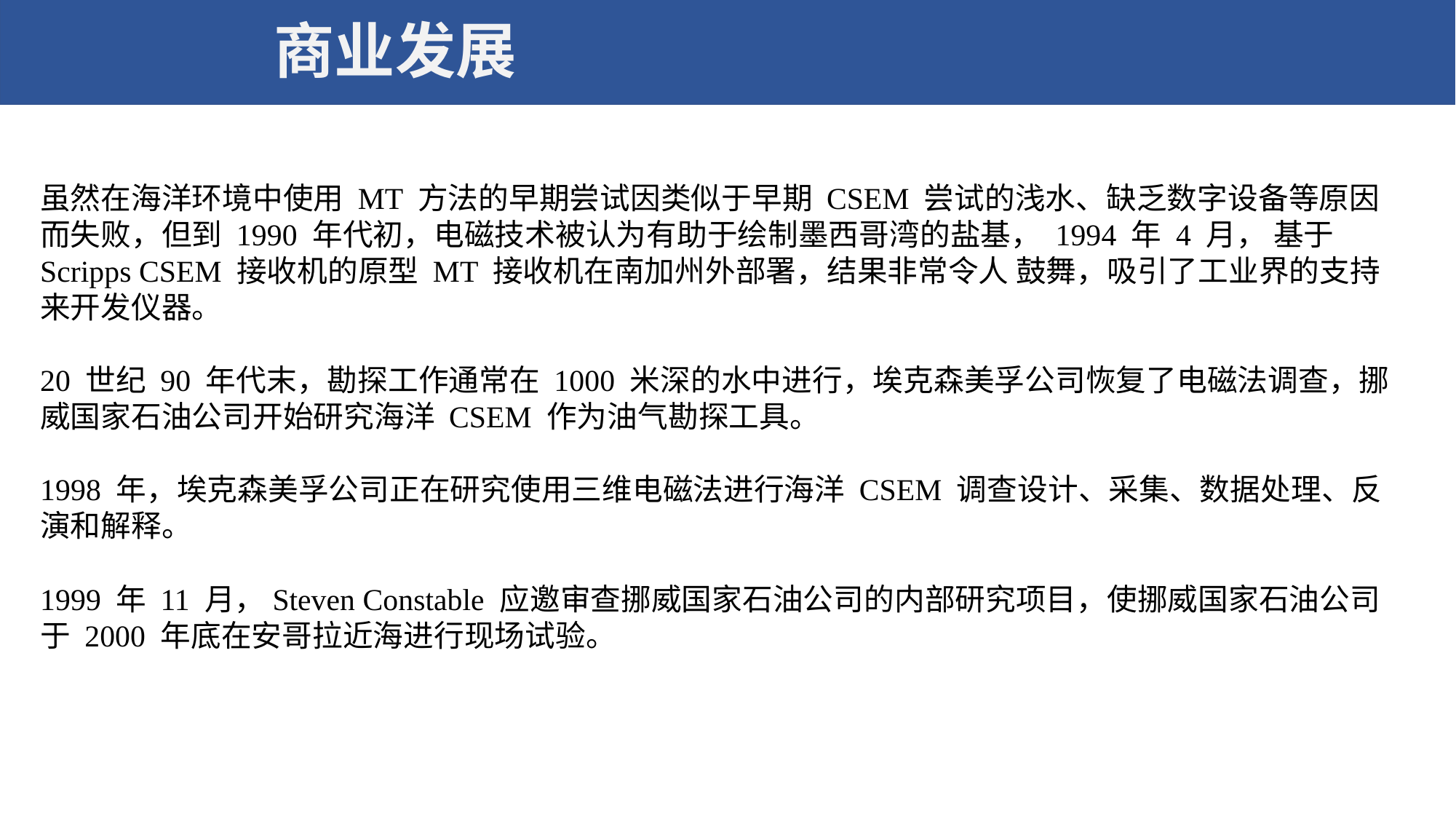

商业发展
虽然在海洋环境中使用 MT 方法的早期尝试因类似于早期 CSEM 尝试的浅水、缺乏数字设备等原因而失败，但到 1990 年代初，电磁技术被认为有助于绘制墨西哥湾的盐基， 1994 年 4 月， 基于 Scripps CSEM 接收机的原型 MT 接收机在南加州外部署，结果非常令人 鼓舞，吸引了工业界的支持来开发仪器。

20 世纪 90 年代末，勘探工作通常在 1000 米深的水中进行，埃克森美孚公司恢复了电磁法调查，挪威国家石油公司开始研究海洋 CSEM 作为油气勘探工具。

1998 年，埃克森美孚公司正在研究使用三维电磁法进行海洋 CSEM 调查设计、采集、数据处理、反演和解释。

1999 年 11 月，Steven Constable 应邀审查挪威国家石油公司的内部研究项目，使挪威国家石油公司于 2000 年底在安哥拉近海进行现场试验。